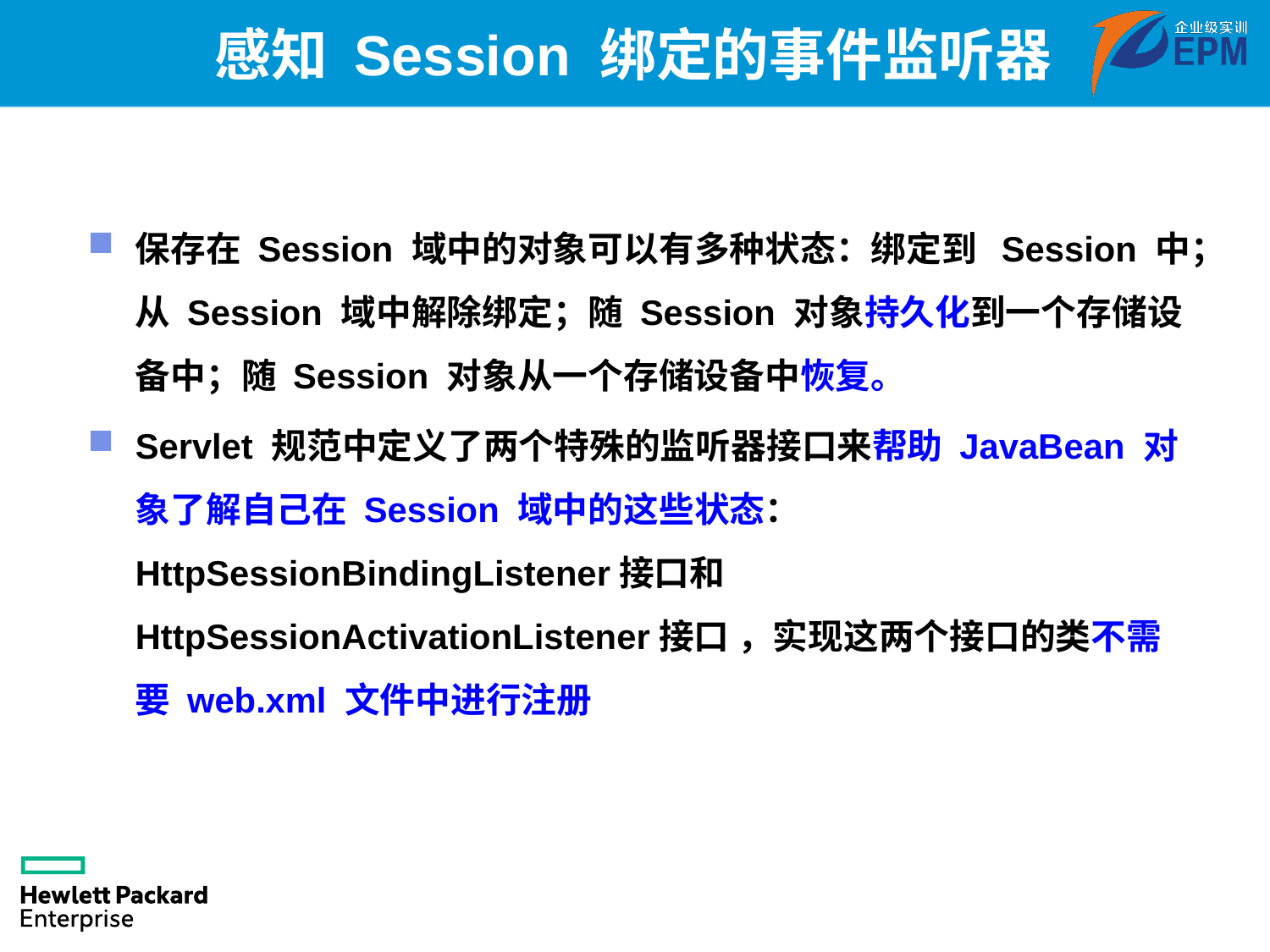

# 感知 Session 绑定的事件监听器
保存在 Session 域中的对象可以有多种状态：绑定到  Session 中；从 Session 域中解除绑定；随 Session 对象持久化到一个存储设备中；随 Session 对象从一个存储设备中恢复。
Servlet 规范中定义了两个特殊的监听器接口来帮助 JavaBean 对象了解自己在 Session 域中的这些状态：HttpSessionBindingListener接口和HttpSessionActivationListener接口 ，实现这两个接口的类不需要 web.xml 文件中进行注册